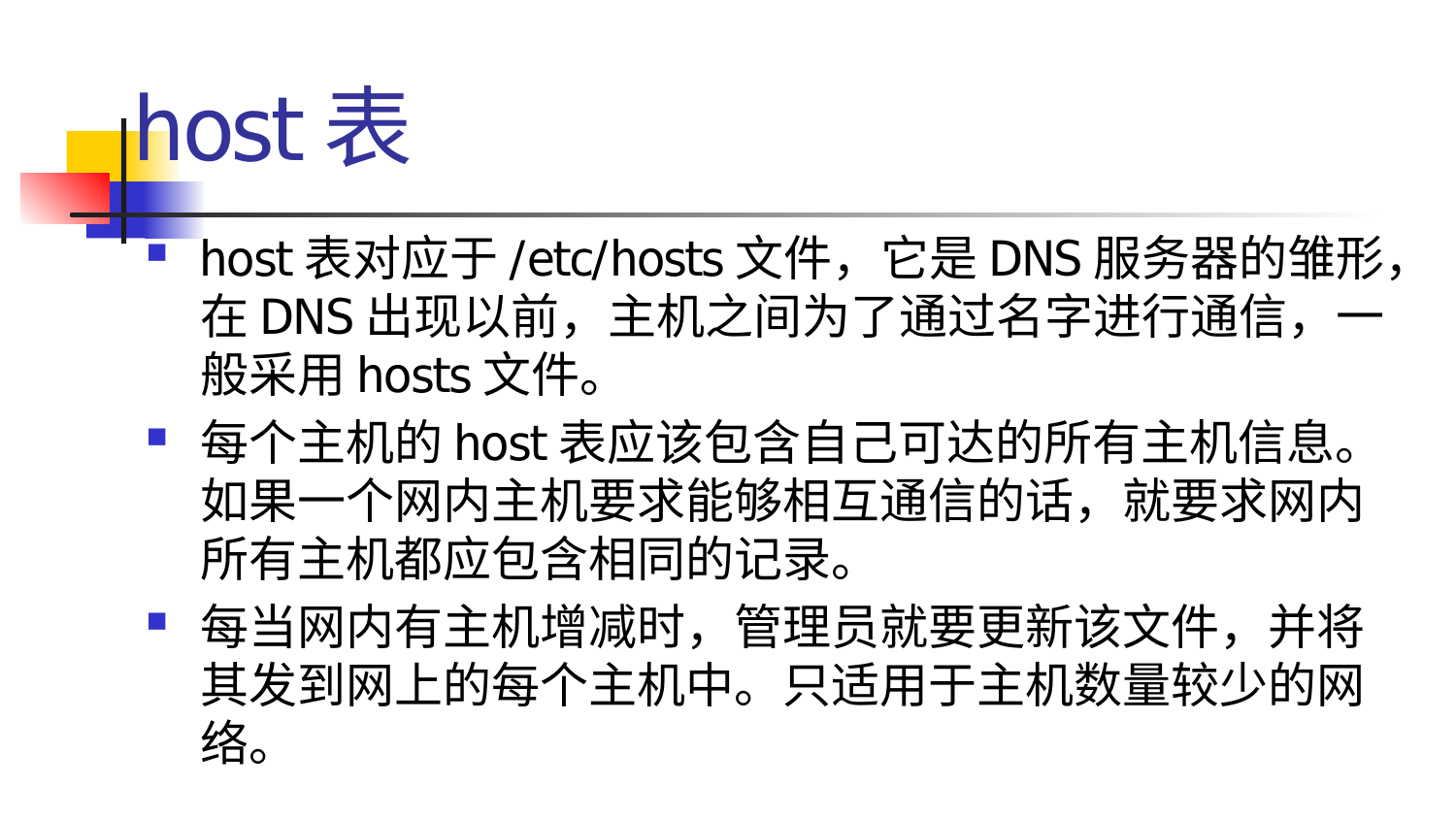

# host表
host表对应于/etc/hosts文件，它是DNS服务器的雏形，在DNS出现以前，主机之间为了通过名字进行通信，一般采用hosts文件。
每个主机的host表应该包含自己可达的所有主机信息。如果一个网内主机要求能够相互通信的话，就要求网内所有主机都应包含相同的记录。
每当网内有主机增减时，管理员就要更新该文件，并将其发到网上的每个主机中。只适用于主机数量较少的网络。